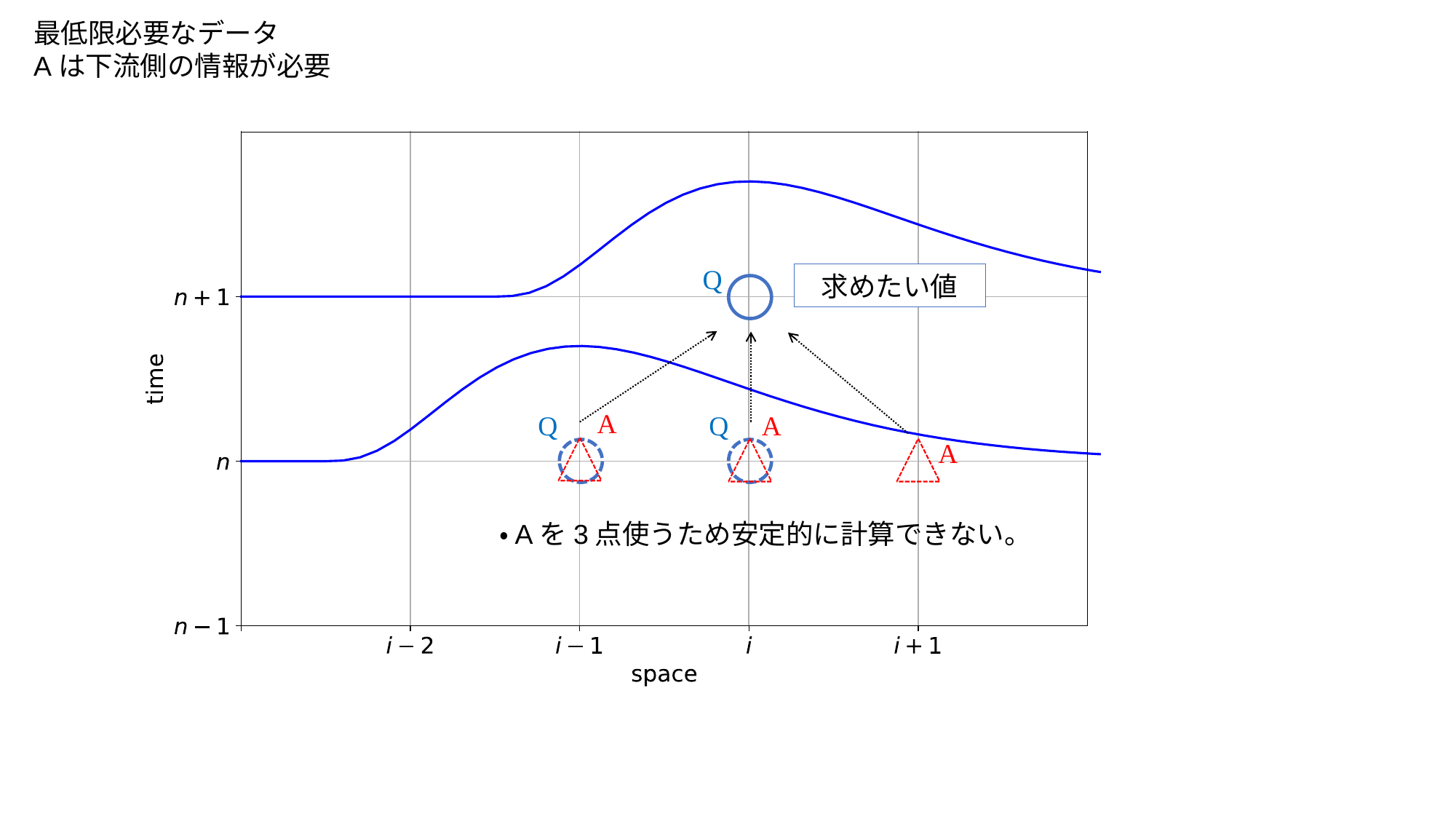

最低限必要なデータ
Aは下流側の情報が必要

Q
求めたい値

A
Q
Q
A
A

・Aを3点使うため安定的に計算できない。